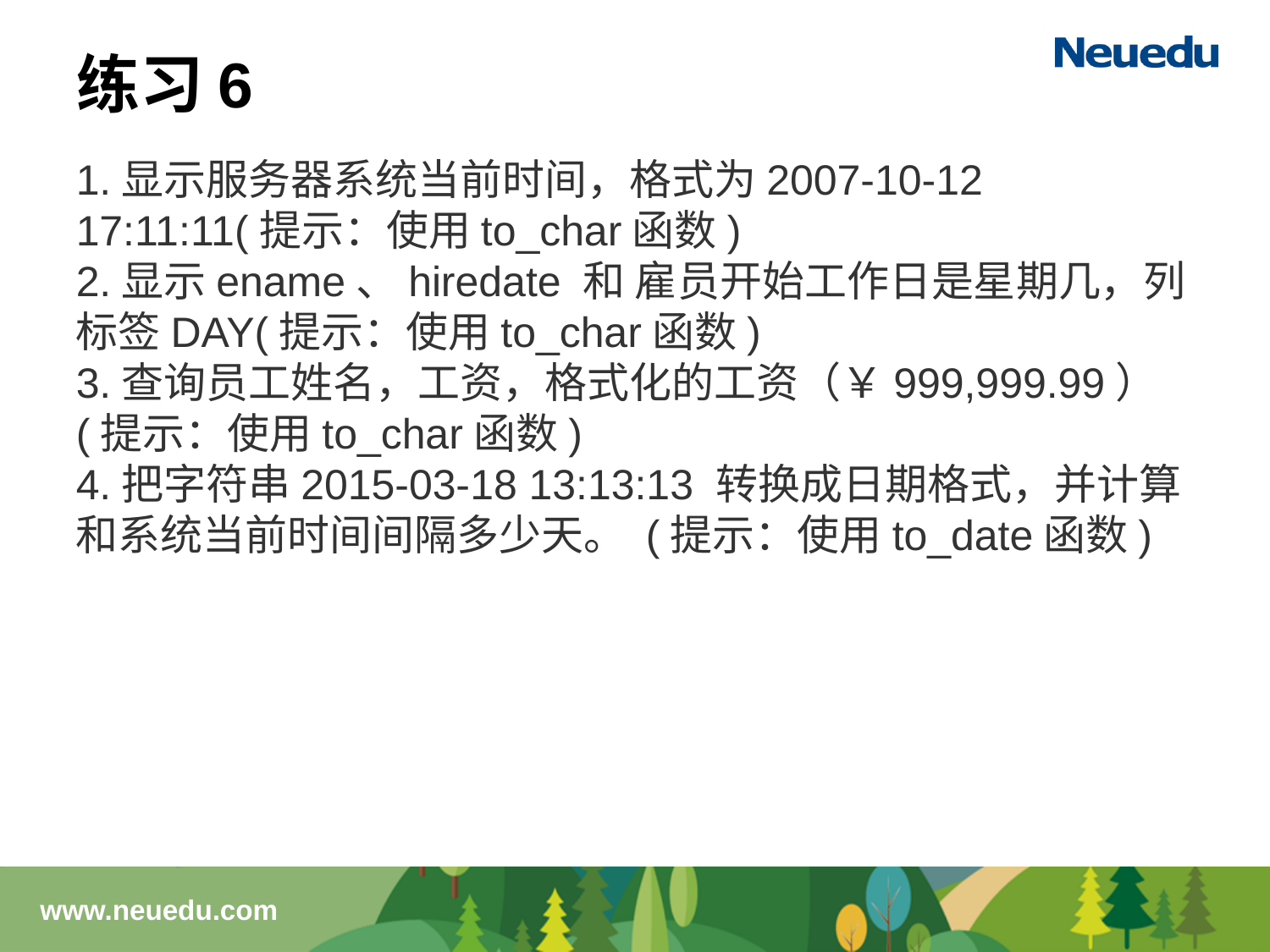

练习6
1.显示服务器系统当前时间，格式为2007-10-12 17:11:11(提示：使用to_char函数)
2.显示ename、hiredate 和 雇员开始工作日是星期几，列标签DAY(提示：使用to_char函数)
3.查询员工姓名，工资，格式化的工资（￥999,999.99） (提示：使用to_char函数)
4.把字符串2015-03-18 13:13:13 转换成日期格式，并计算和系统当前时间间隔多少天。 (提示：使用to_date函数)